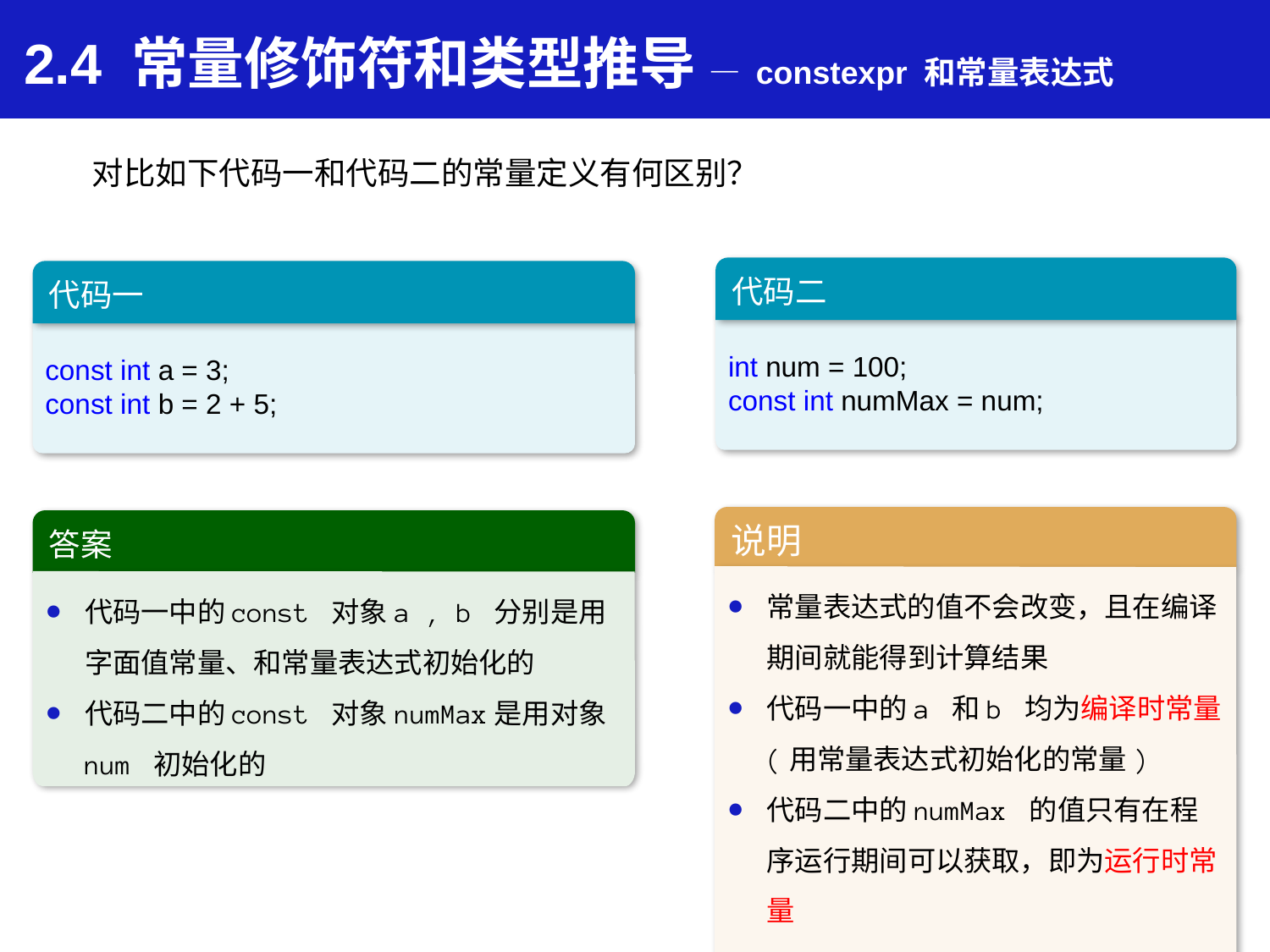

2.4 常量修饰符和类型推导 — constexpr 和常量表达式
对比如下代码一和代码二的常量定义有何区别？
代码二
代码一
int num = 100;
const int numMax = num;
const int a = 3;
const int b = 2 + 5;
说明
答案
常量表达式的值不会改变，且在编译期间就能得到计算结果
代码一中的a 和b 均为编译时常量(用常量表达式初始化的常量)
代码二中的numMax 的值只有在程序运行期间可以获取，即为运行时常量

代码一中的const 对象a , b 分别是用字面值常量、和常量表达式初始化的
代码二中的const 对象numMax是用对象num 初始化的
25